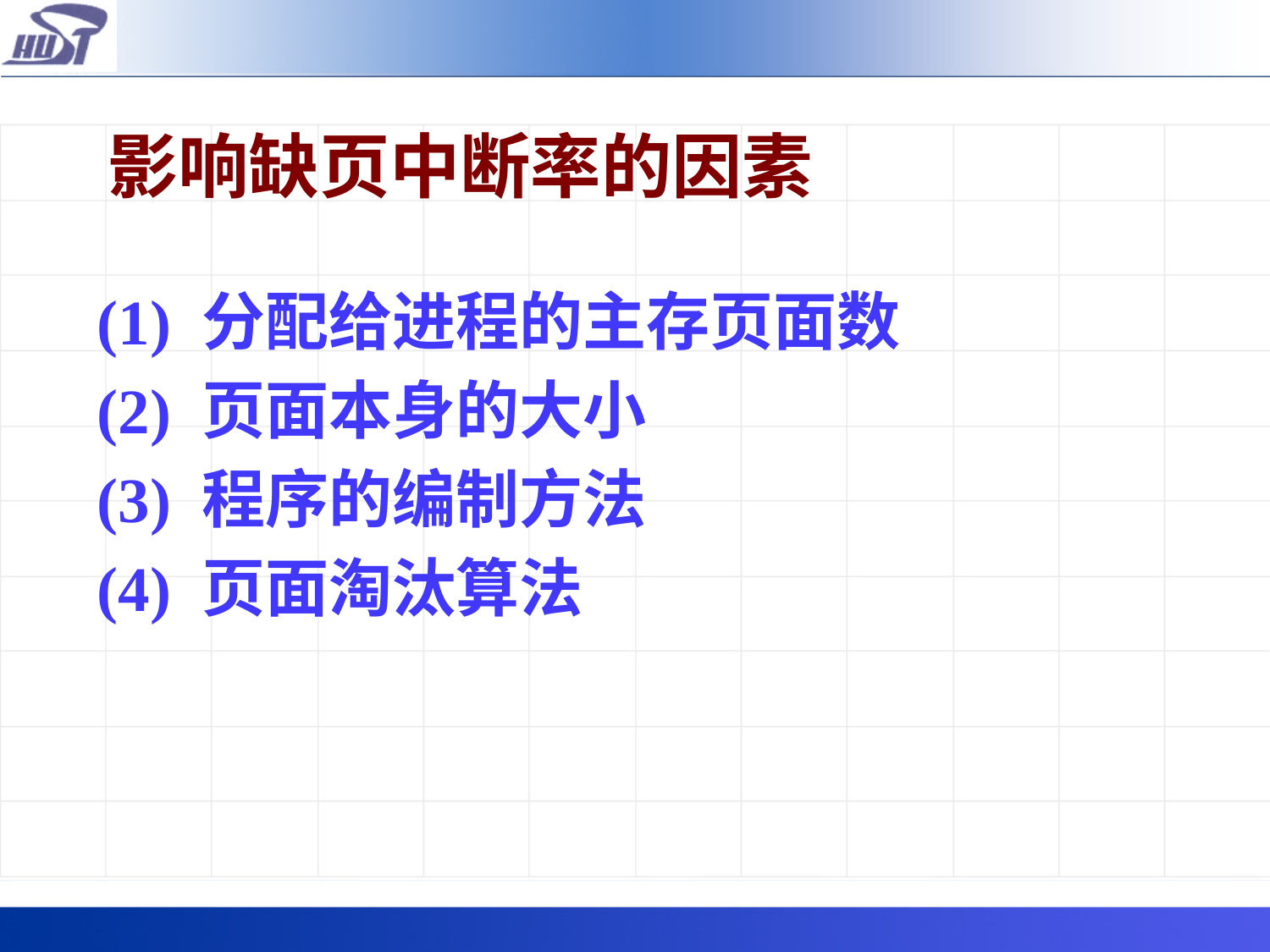

影响缺页中断率的因素
(1) 分配给进程的主存页面数
(2) 页面本身的大小
(3) 程序的编制方法
(4) 页面淘汰算法